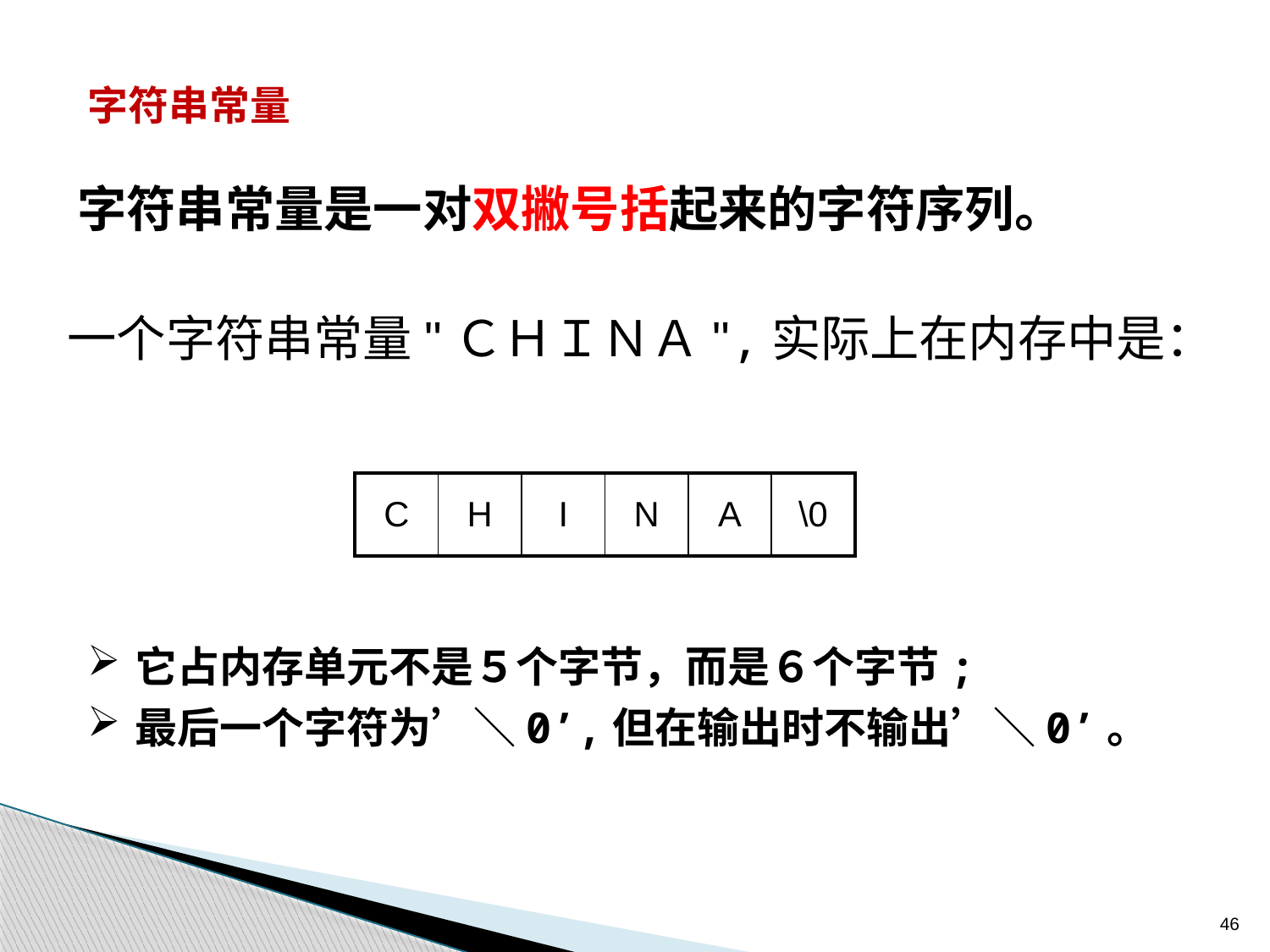

# 字符串常量
字符串常量是一对双撇号括起来的字符序列。

一个字符串常量"ＣＨＩＮＡ",实际上在内存中是：
| C | H | I | N | A | \0 |
| --- | --- | --- | --- | --- | --- |
它占内存单元不是５个字节，而是６个字节;
最后一个字符为’＼0’,但在输出时不输出’＼0’。
46